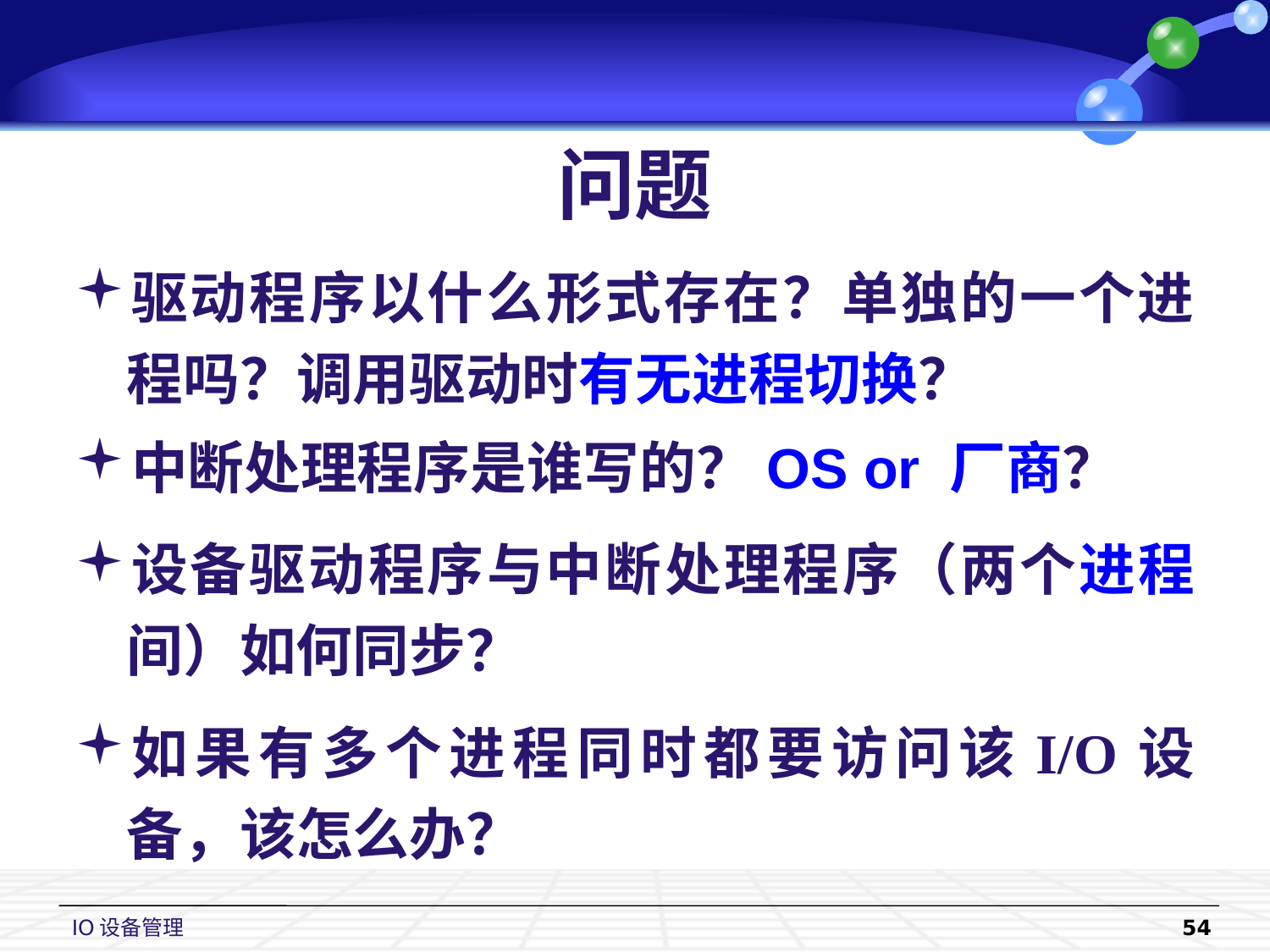

问题
驱动程序以什么形式存在？单独的一个进程吗？调用驱动时有无进程切换？
中断处理程序是谁写的？OS or 厂商？
设备驱动程序与中断处理程序（两个进程间）如何同步？
如果有多个进程同时都要访问该I/O设备，该怎么办？
IO设备管理
54